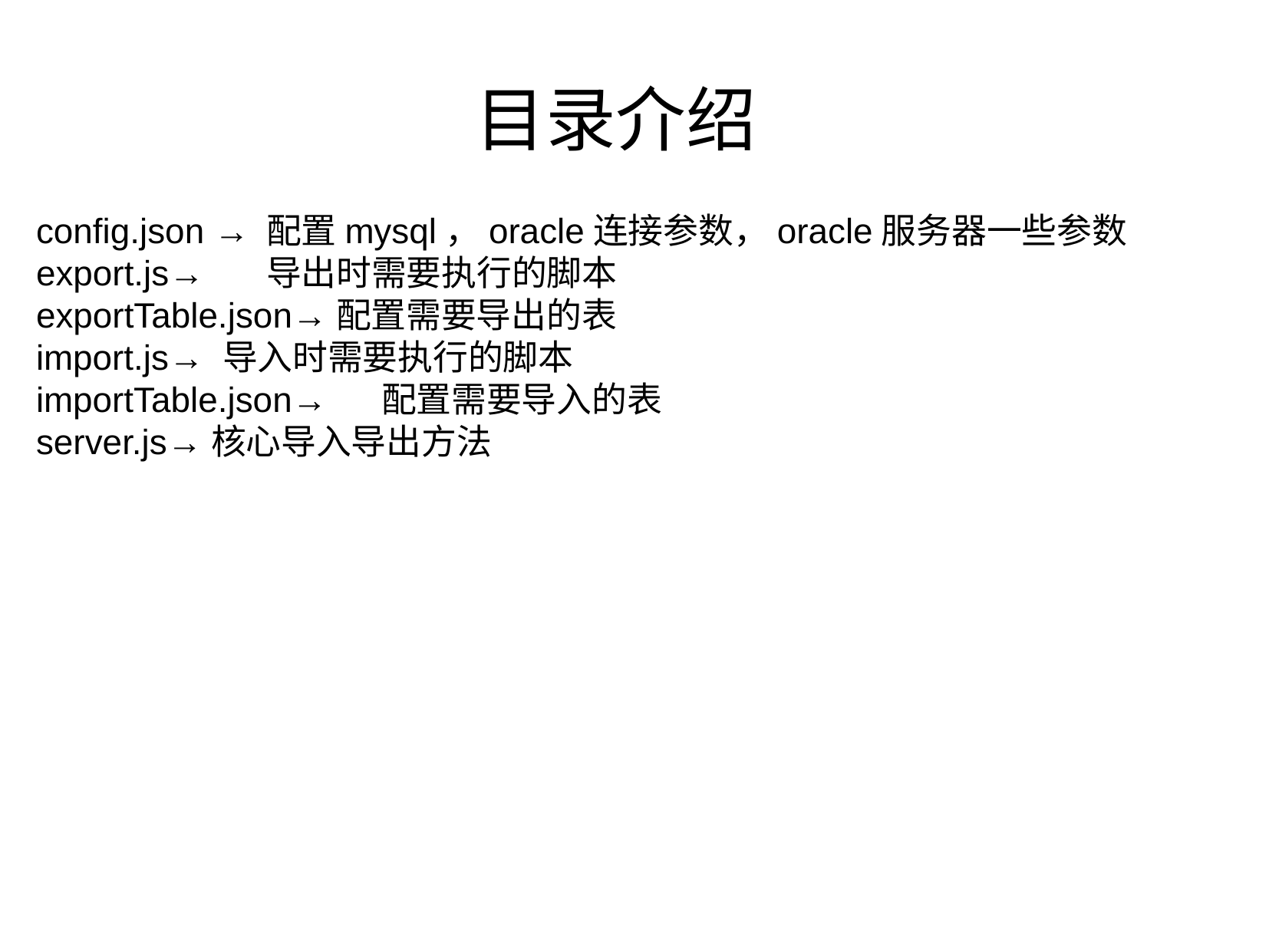

目录介绍

config.json →	配置mysql，oracle连接参数，oracle服务器一些参数
export.js→	导出时需要执行的脚本
exportTable.json→配置需要导出的表
import.js→ 导入时需要执行的脚本
importTable.json→	配置需要导入的表
server.js→核心导入导出方法